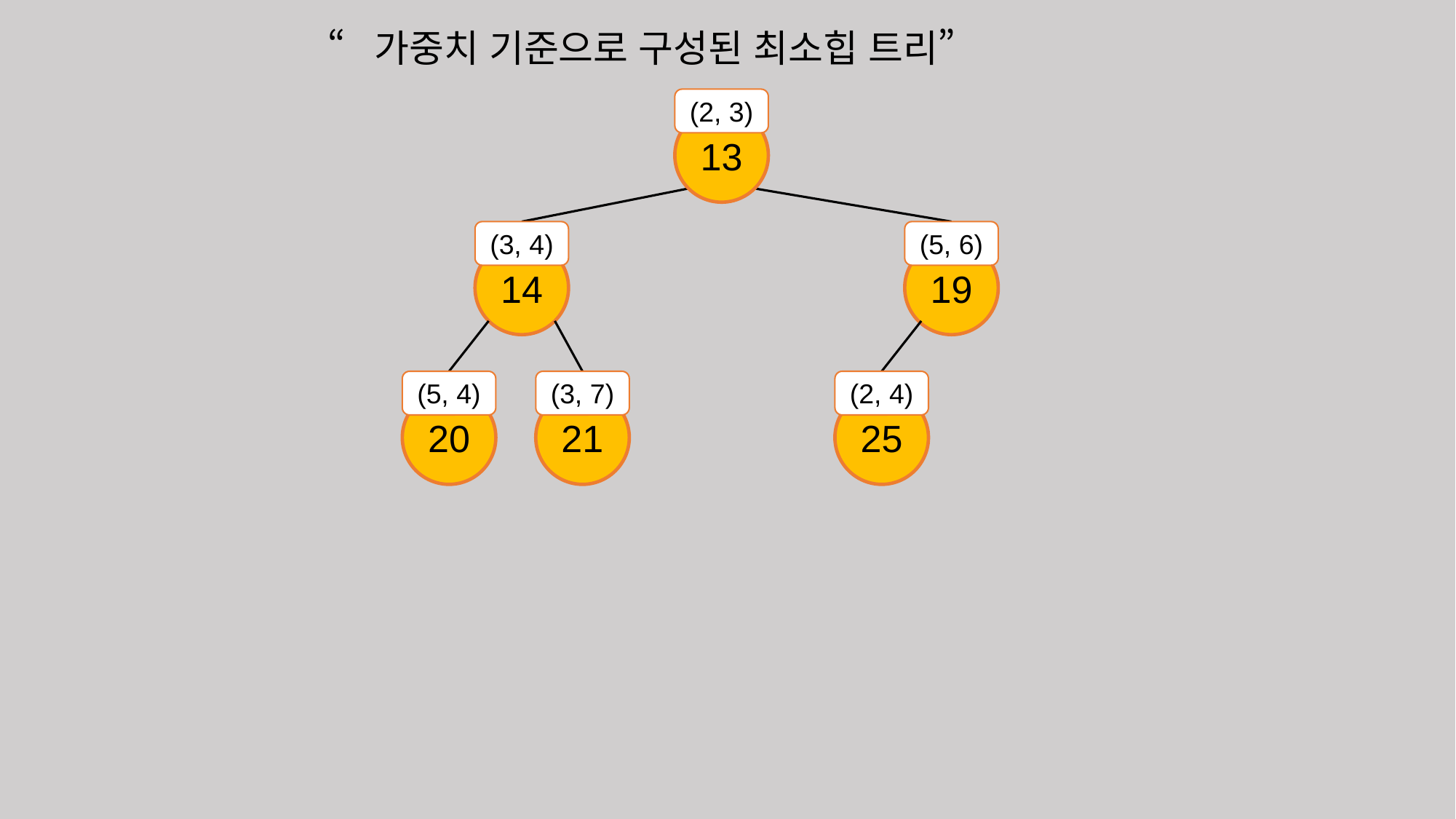

“가중치 기준으로 구성된 최소힙 트리”
(2, 3)
13
(3, 4)
14
(5, 6)
19
(5, 4)
20
(3, 7)
21
(2, 4)
25